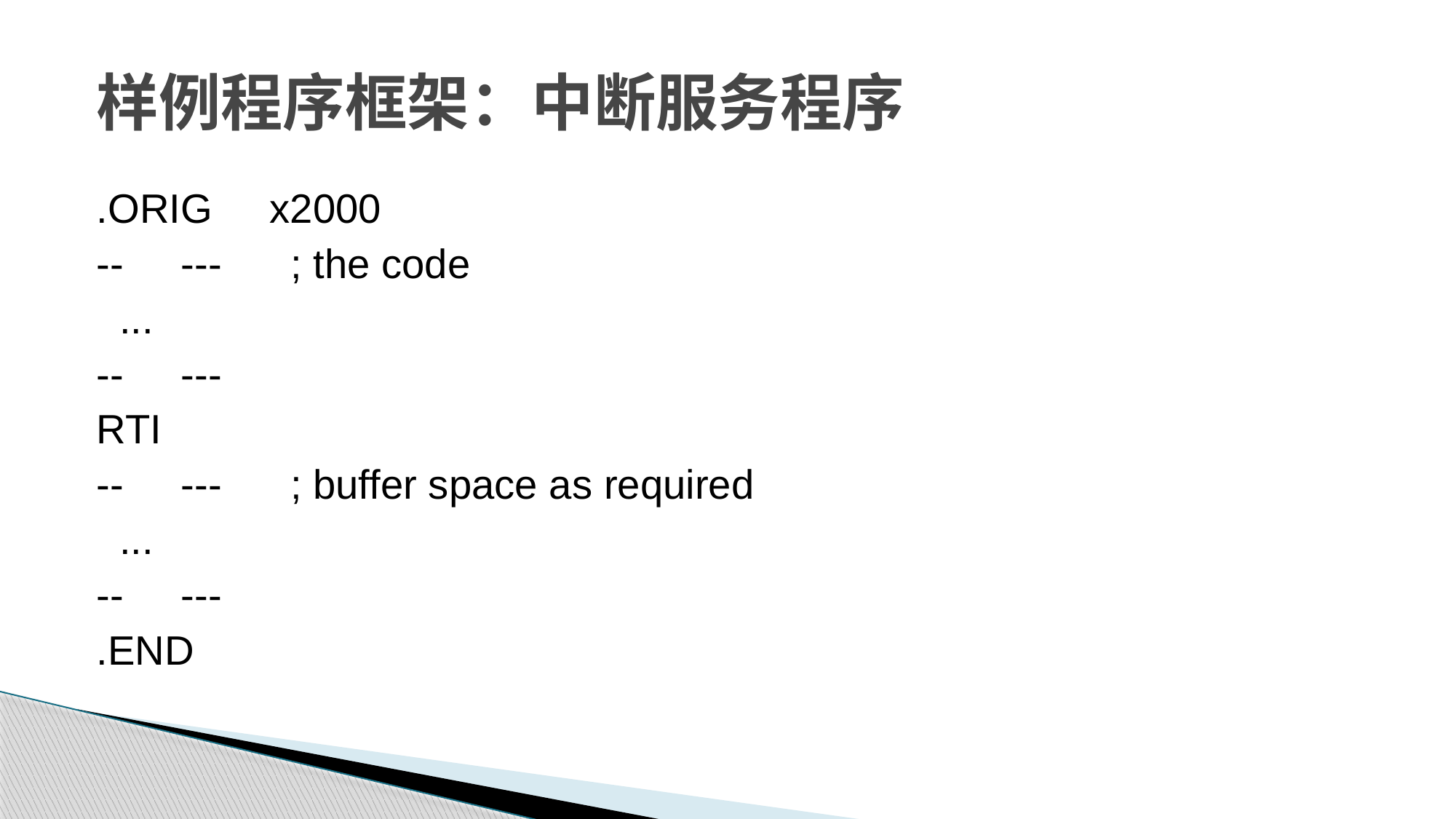

# 样例程序框架：中断服务程序
.ORIG     x2000
--     ---      ; the code
  ...
--     ---
RTI
--     ---      ; buffer space as required
  ...
--     ---
.END